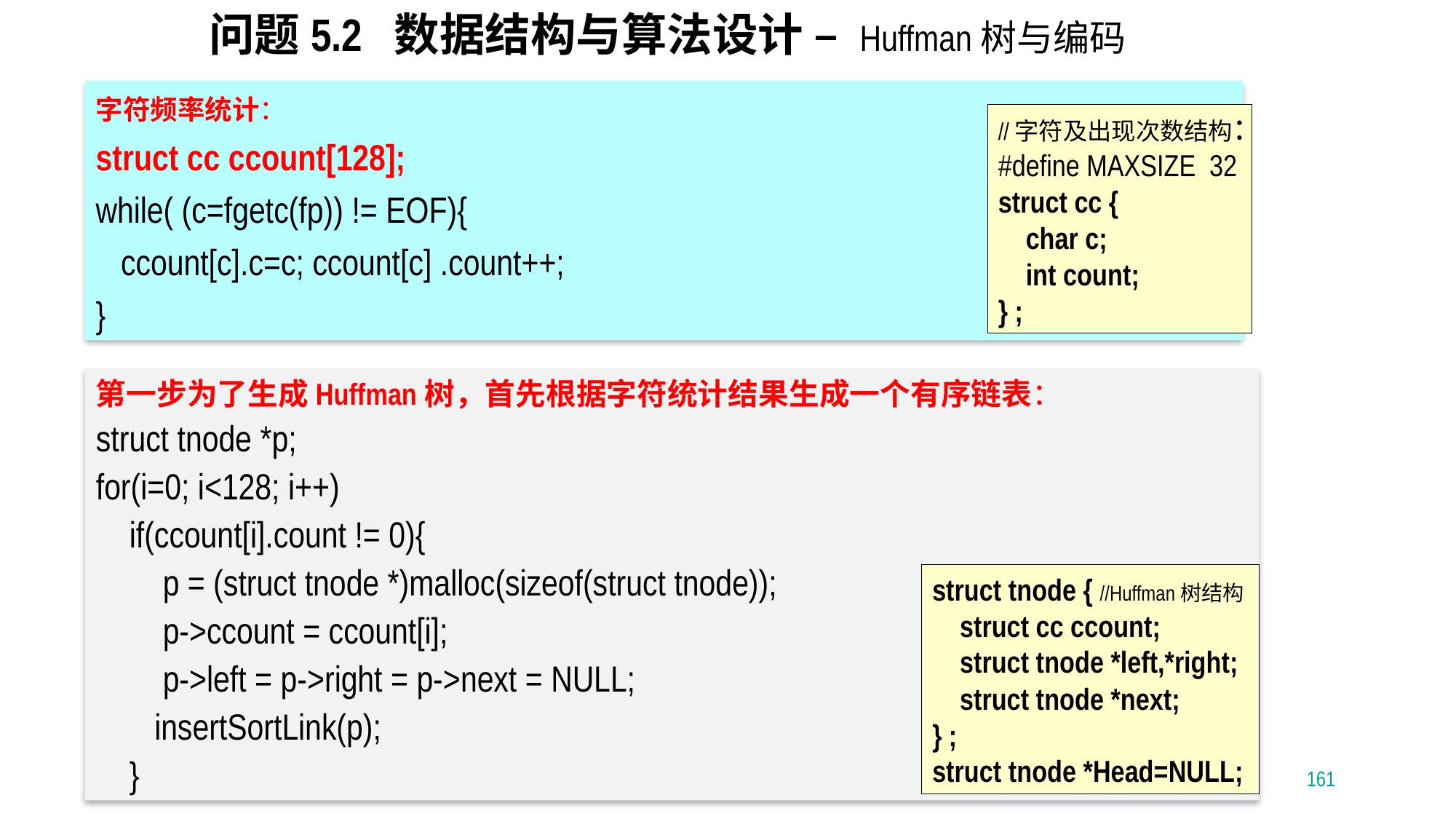

# 问题5.2  数据结构与算法设计 – Huffman树与编码
字符频率统计：
struct cc ccount[128];
while( (c=fgetc(fp)) != EOF){
   ccount[c].c=c; ccount[c] .count++;
}
//字符及出现次数结构：
#define MAXSIZE  32
struct cc {
    char c;
    int count;
} ;
第一步为了生成Huffman树，首先根据字符统计结果生成一个有序链表：
struct tnode *p;
for(i=0; i<128; i++)
    if(ccount[i].count != 0){
        p = (struct tnode *)malloc(sizeof(struct tnode));
        p->ccount = ccount[i];
        p->left = p->right = p->next = NULL;
       insertSortLink(p);
    }
struct tnode { //Huffman树结构
    struct cc ccount;
    struct tnode *left,*right;
    struct tnode *next;
} ;
struct tnode *Head=NULL;
161